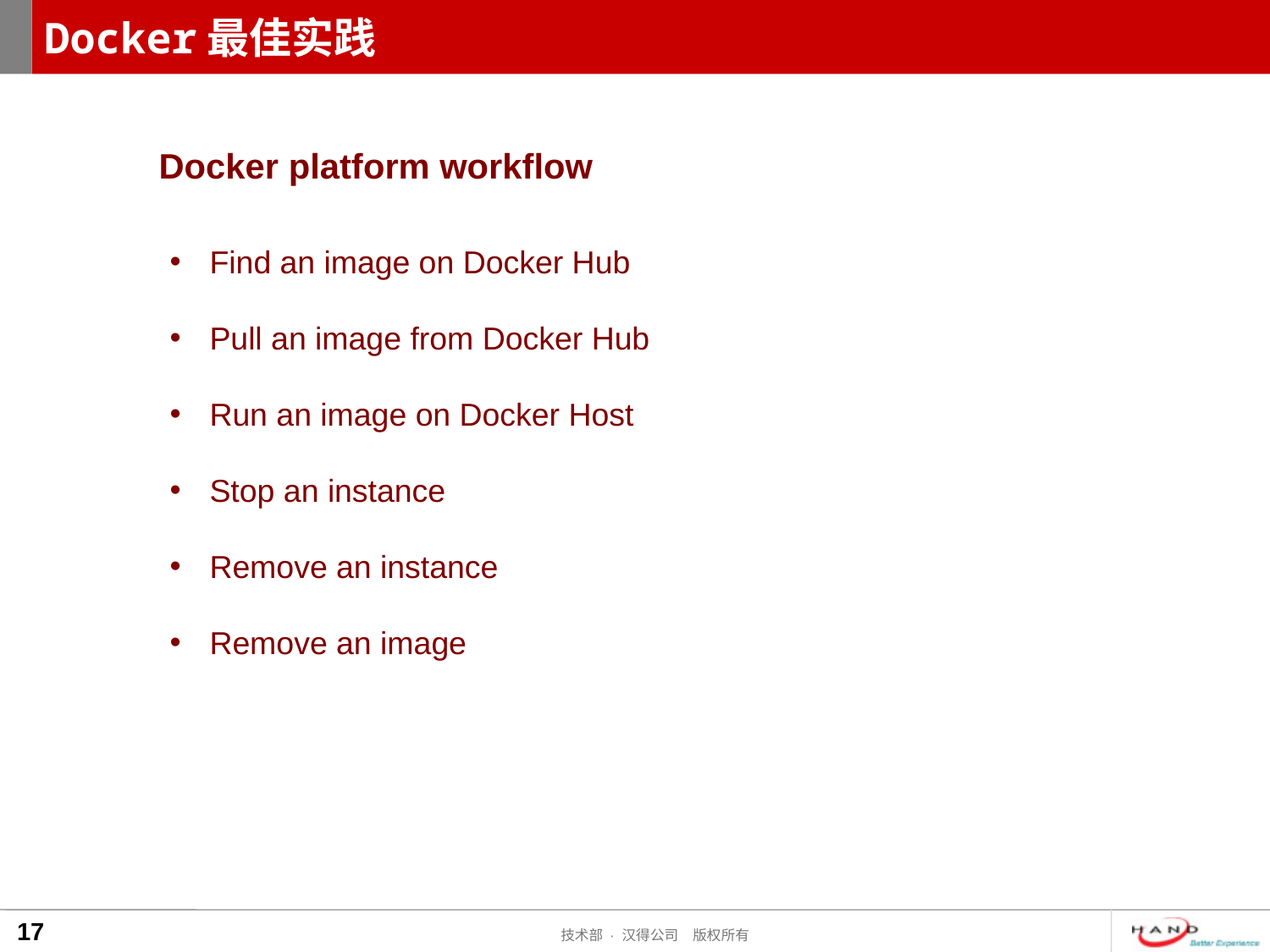

# Docker最佳实践
Docker platform workflow
Find an image on Docker Hub

Pull an image from Docker Hub

Run an image on Docker Host

Stop an instance

Remove an instance

Remove an image

17